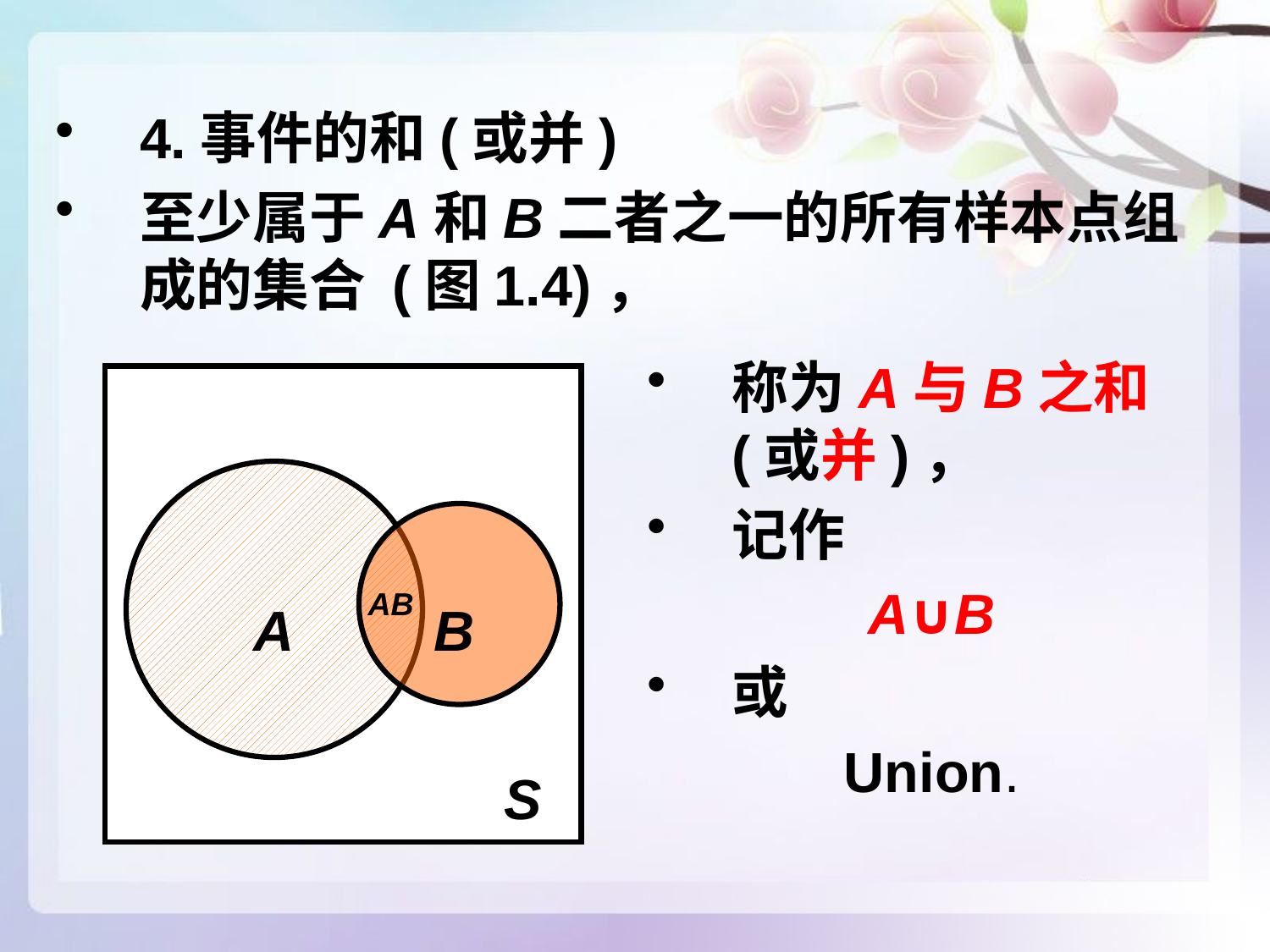

4.事件的和(或并)
至少属于A和B二者之一的所有样本点组成的集合 (图1.4)，
称为A与B之和(或并)，
记作
A∪B
或
Union.

AB
A
B
S